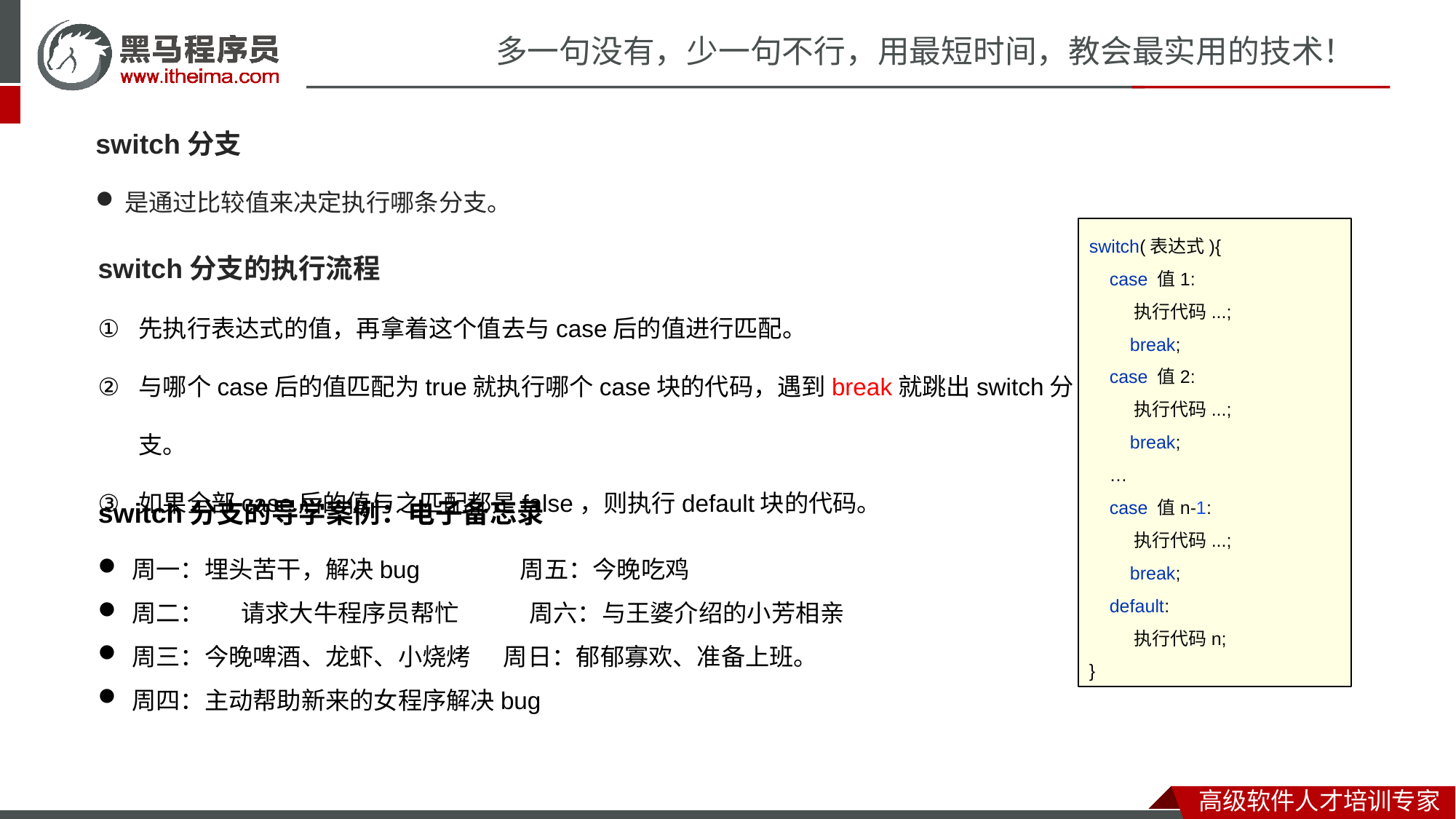

switch分支
是通过比较值来决定执行哪条分支。
switch(表达式){
    case 值1:
        执行代码...;
        break;
    case 值2:
        执行代码...;
        break;
    …
    case 值n-1:
        执行代码...;
        break;
    default:
        执行代码n;
}
switch分支的执行流程
先执行表达式的值，再拿着这个值去与case后的值进行匹配。
与哪个case后的值匹配为true就执行哪个case块的代码，遇到break就跳出switch分支。
如果全部case后的值与之匹配都是false，则执行default块的代码。
switch分支的导学案例：电子备忘录
周一：埋头苦干，解决bug              周五：今晚吃鸡
周二：	请求大牛程序员帮忙             周六：与王婆介绍的小芳相亲
周三：今晚啤酒、龙虾、小烧烤      周日：郁郁寡欢、准备上班。
周四：主动帮助新来的女程序解决bug